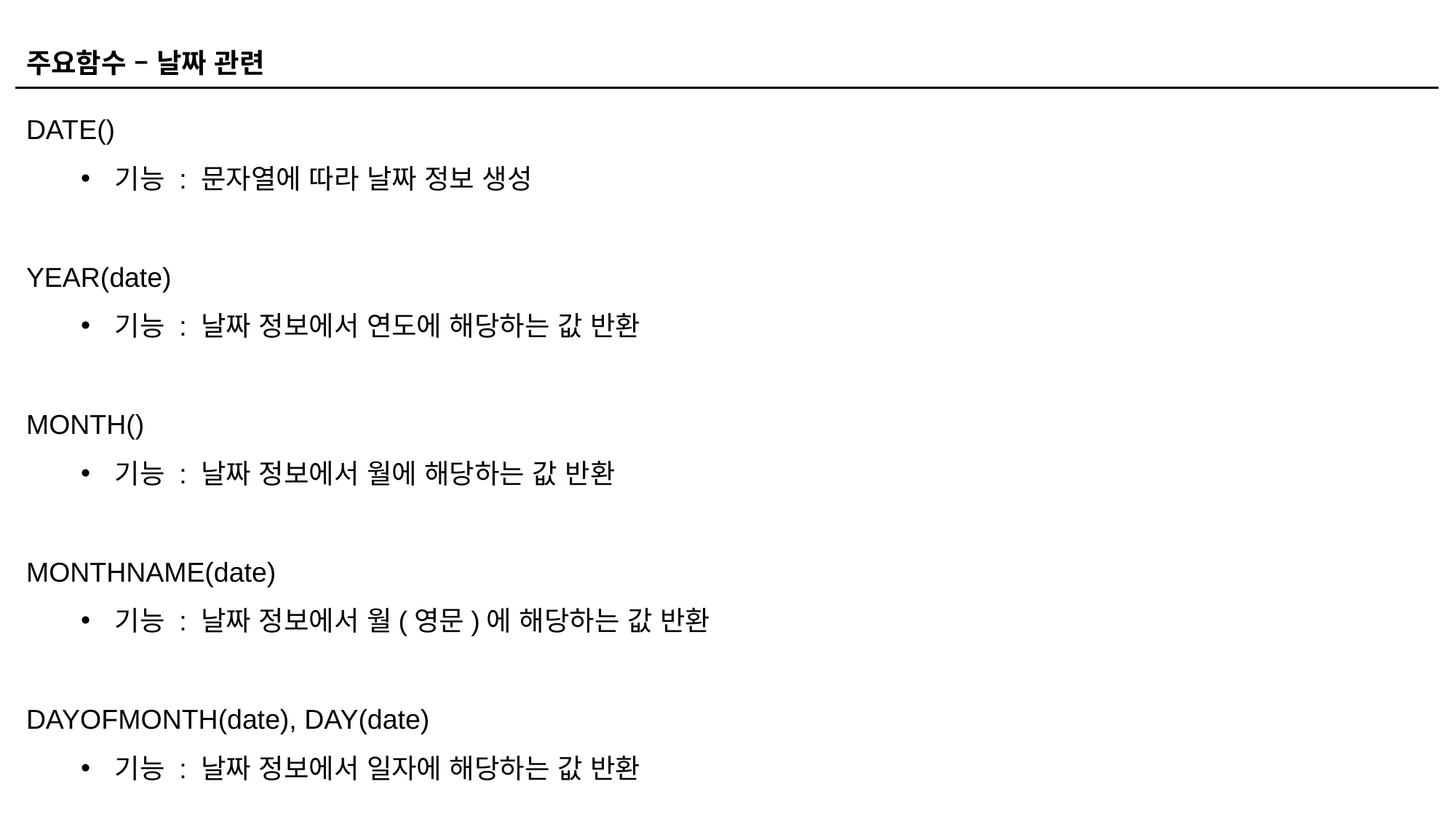

주요함수 – 날짜 관련
DATE()
기능 : 문자열에 따라 날짜 정보 생성

YEAR(date)
기능 : 날짜 정보에서 연도에 해당하는 값 반환

MONTH()
기능 : 날짜 정보에서 월에 해당하는 값 반환

MONTHNAME(date)
기능 : 날짜 정보에서 월(영문)에 해당하는 값 반환

DAYOFMONTH(date), DAY(date)
기능 : 날짜 정보에서 일자에 해당하는 값 반환